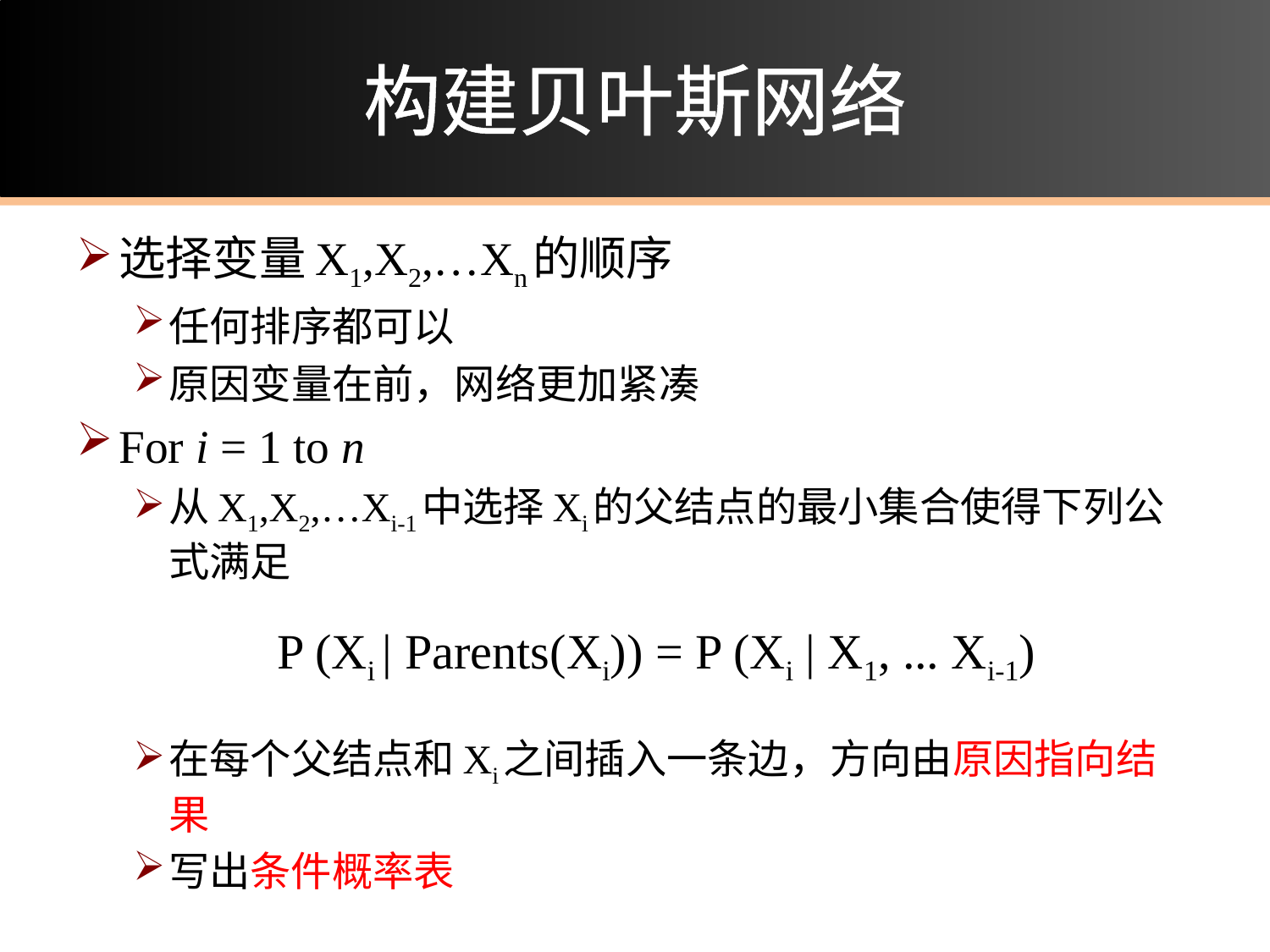

# 构建贝叶斯网络
选择变量X1,X2,…Xn的顺序
任何排序都可以
原因变量在前，网络更加紧凑
For i = 1 to n
从X1,X2,…Xi-1中选择Xi的父结点的最小集合使得下列公式满足

在每个父结点和Xi之间插入一条边，方向由原因指向结果
写出条件概率表
P (Xi | Parents(Xi)) = P (Xi | X1, ... Xi-1)